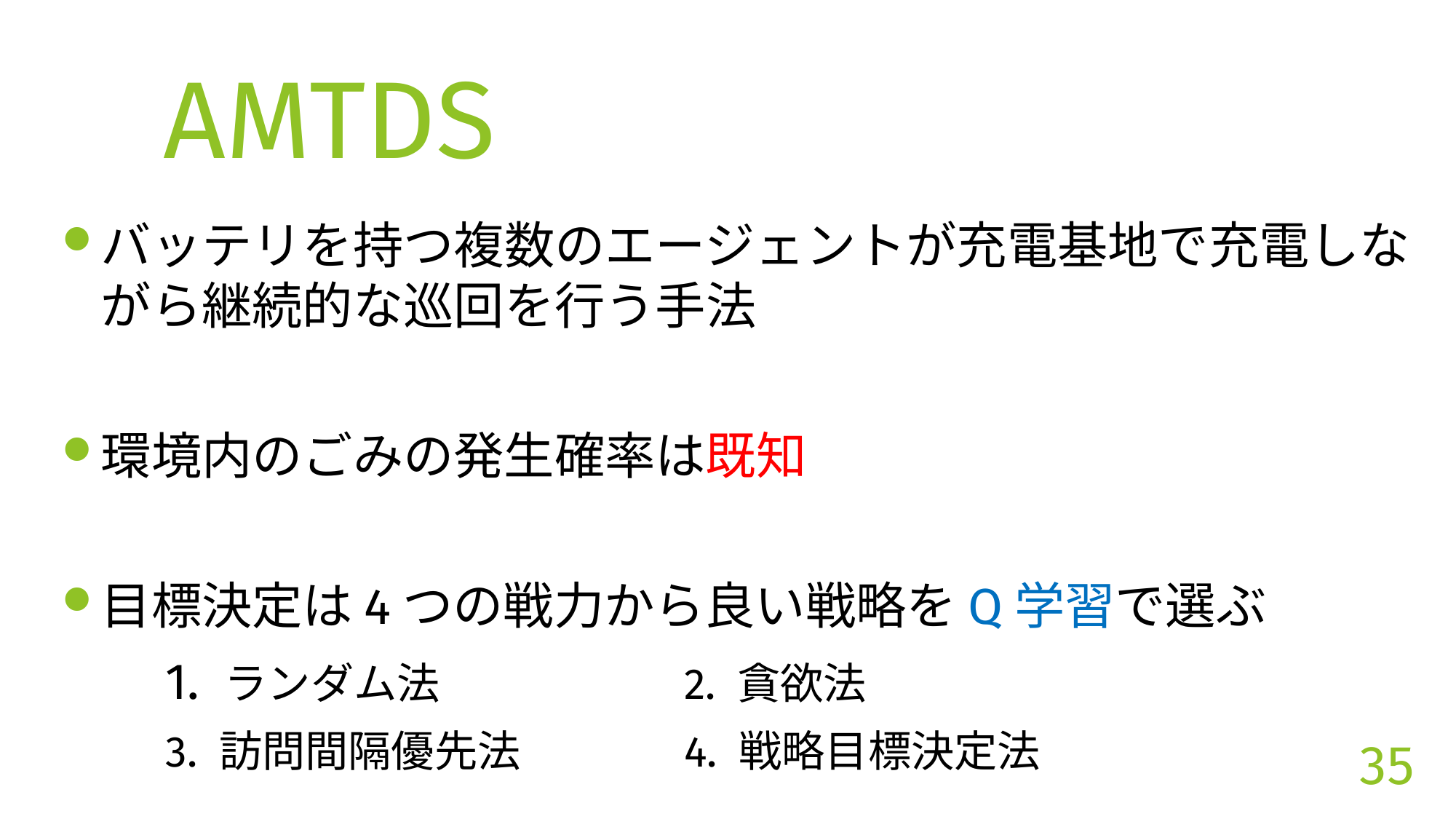

AMTDS
バッテリを持つ複数のエージェントが充電基地で充電しながら継続的な巡回を行う手法

環境内のごみの発生確率は既知

目標決定は4つの戦力から良い戦略をQ学習で選ぶ
	1. ランダム法			2. 貪欲法
	3. 訪問間隔優先法		4. 戦略目標決定法
35
35